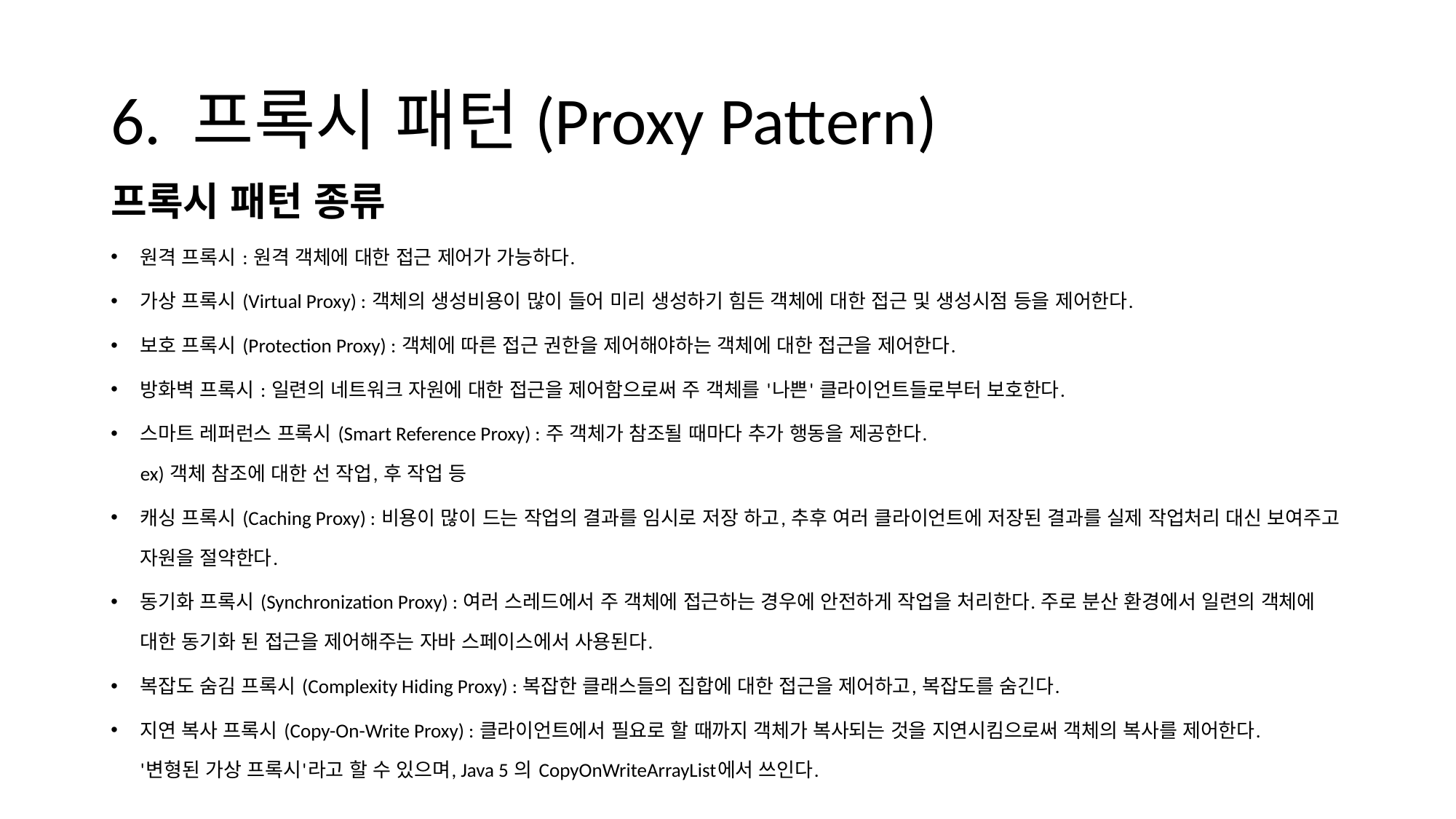

# 6. 프록시 패턴(Proxy Pattern)
프록시 패턴 종류
원격 프록시 : 원격 객체에 대한 접근 제어가 가능하다.
가상 프록시 (Virtual Proxy) : 객체의 생성비용이 많이 들어 미리 생성하기 힘든 객체에 대한 접근 및 생성시점 등을 제어한다.
보호 프록시 (Protection Proxy) : 객체에 따른 접근 권한을 제어해야하는 객체에 대한 접근을 제어한다.
방화벽 프록시 : 일련의 네트워크 자원에 대한 접근을 제어함으로써 주 객체를 '나쁜' 클라이언트들로부터 보호한다.
스마트 레퍼런스 프록시 (Smart Reference Proxy) : 주 객체가 참조될 때마다 추가 행동을 제공한다.
ex) 객체 참조에 대한 선 작업, 후 작업 등
캐싱 프록시 (Caching Proxy) : 비용이 많이 드는 작업의 결과를 임시로 저장 하고, 추후 여러 클라이언트에 저장된 결과를 실제 작업처리 대신 보여주고 자원을 절약한다.
동기화 프록시 (Synchronization Proxy) : 여러 스레드에서 주 객체에 접근하는 경우에 안전하게 작업을 처리한다. 주로 분산 환경에서 일련의 객체에 대한 동기화 된 접근을 제어해주는 자바 스페이스에서 사용된다.
복잡도 숨김 프록시 (Complexity Hiding Proxy) : 복잡한 클래스들의 집합에 대한 접근을 제어하고, 복잡도를 숨긴다.
지연 복사 프록시 (Copy-On-Write Proxy) : 클라이언트에서 필요로 할 때까지 객체가 복사되는 것을 지연시킴으로써 객체의 복사를 제어한다.
'변형된 가상 프록시'라고 할 수 있으며, Java 5 의 CopyOnWriteArrayList에서 쓰인다.